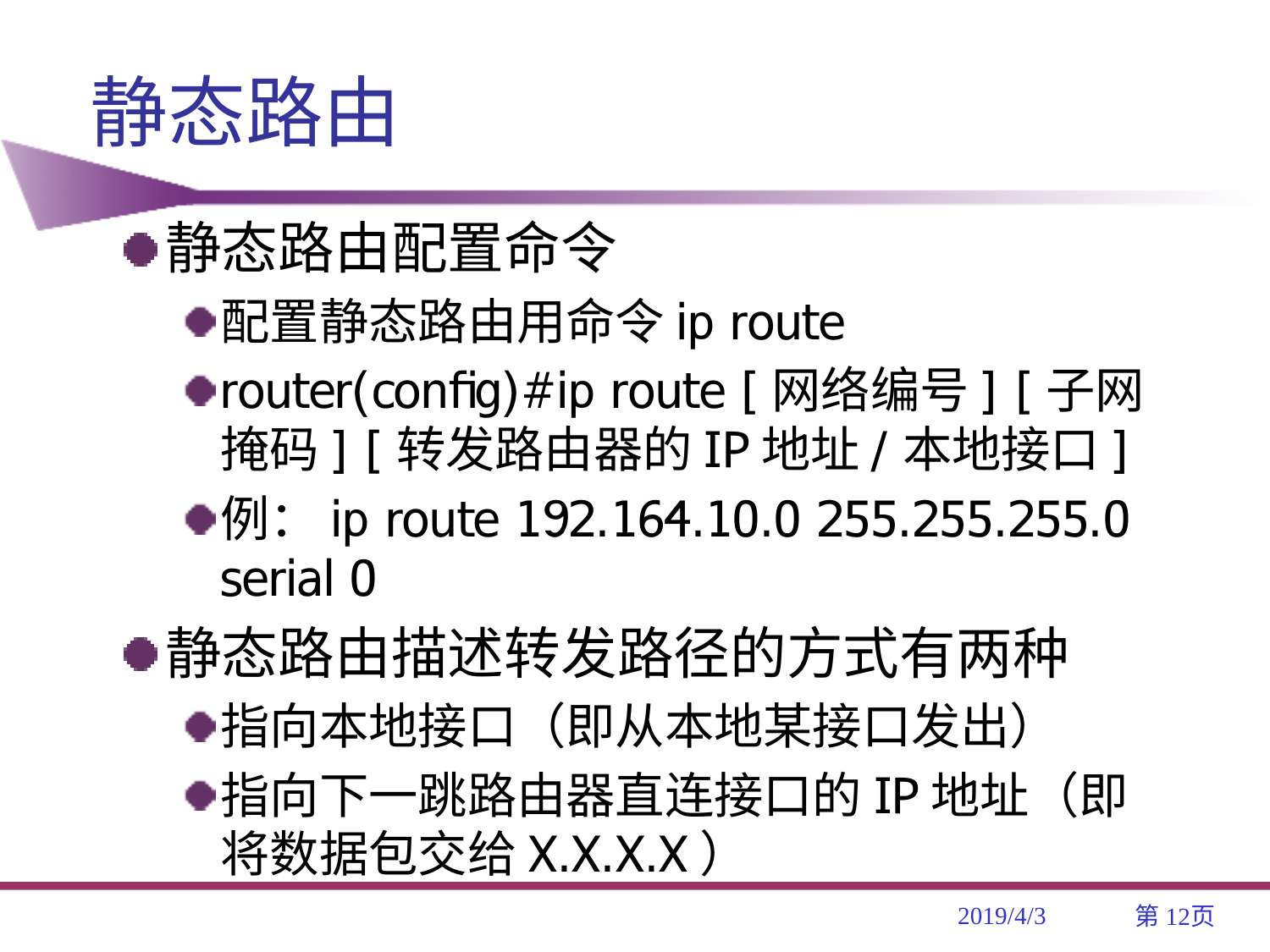

# 静态路由
静态路由配置命令
配置静态路由用命令ip route
router(config)#ip route [网络编号] [子网掩码] [转发路由器的IP地址/本地接口]
例：ip route 192.164.10.0 255.255.255.0  serial 0
静态路由描述转发路径的方式有两种
指向本地接口（即从本地某接口发出）
指向下一跳路由器直连接口的IP地址（即将数据包交给X.X.X.X）
2019/4/3